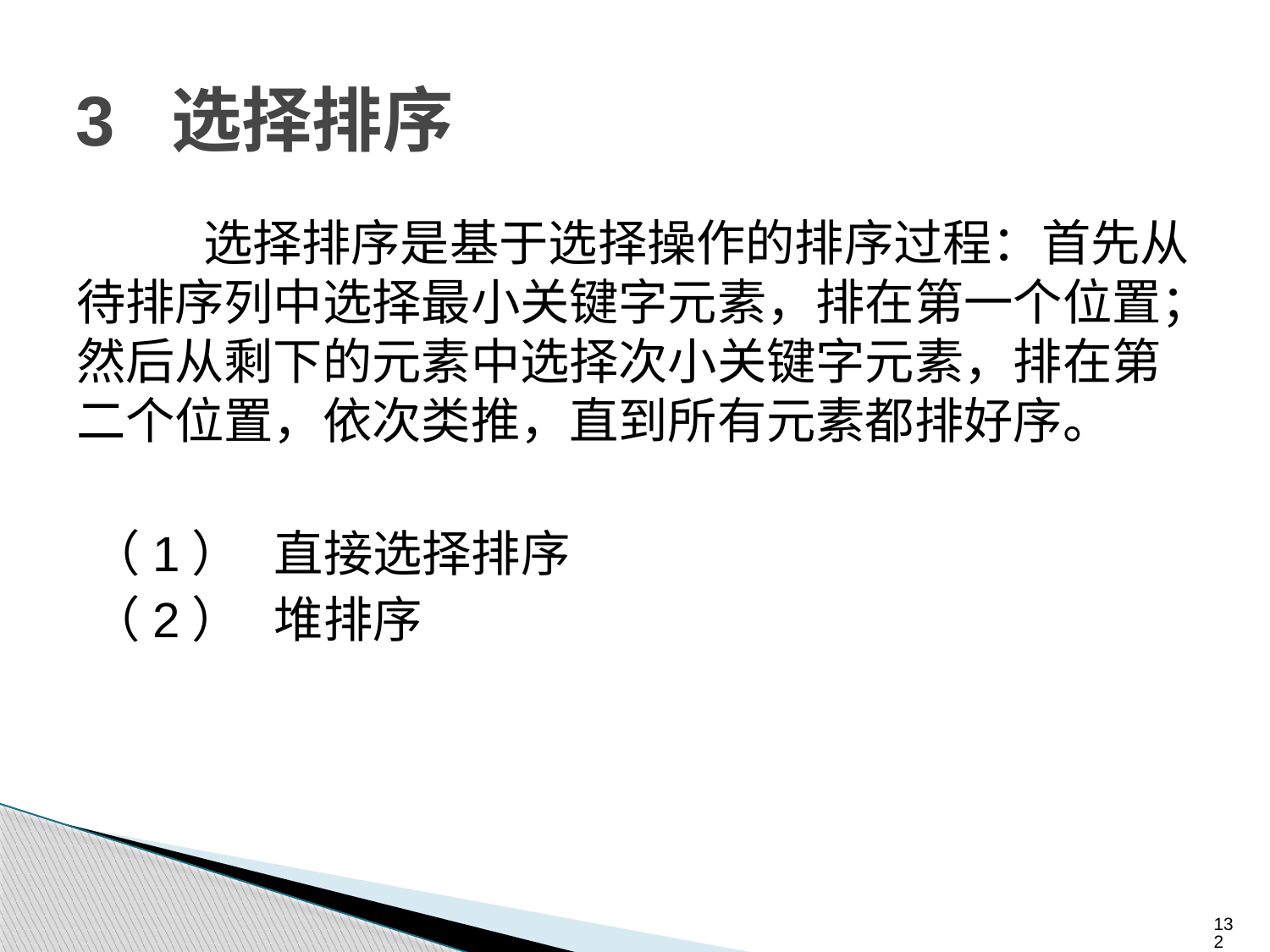

# 3  选择排序
	选择排序是基于选择操作的排序过程：首先从待排序列中选择最小关键字元素，排在第一个位置；然后从剩下的元素中选择次小关键字元素，排在第二个位置，依次类推，直到所有元素都排好序。

（1）   直接选择排序
（2）   堆排序
132